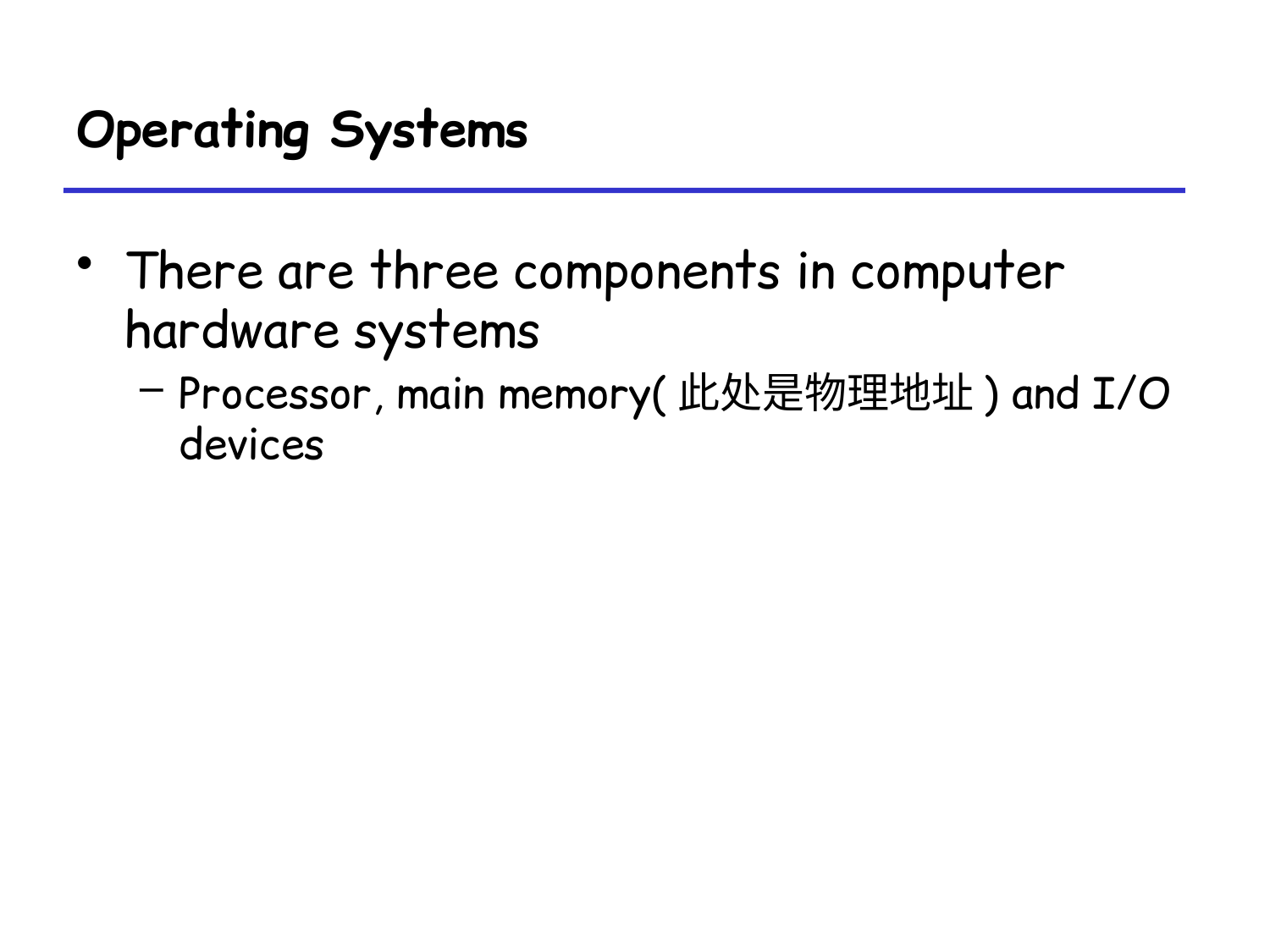

# Operating Systems
There are three components in computer hardware systems
Processor, main memory(此处是物理地址) and I/O devices